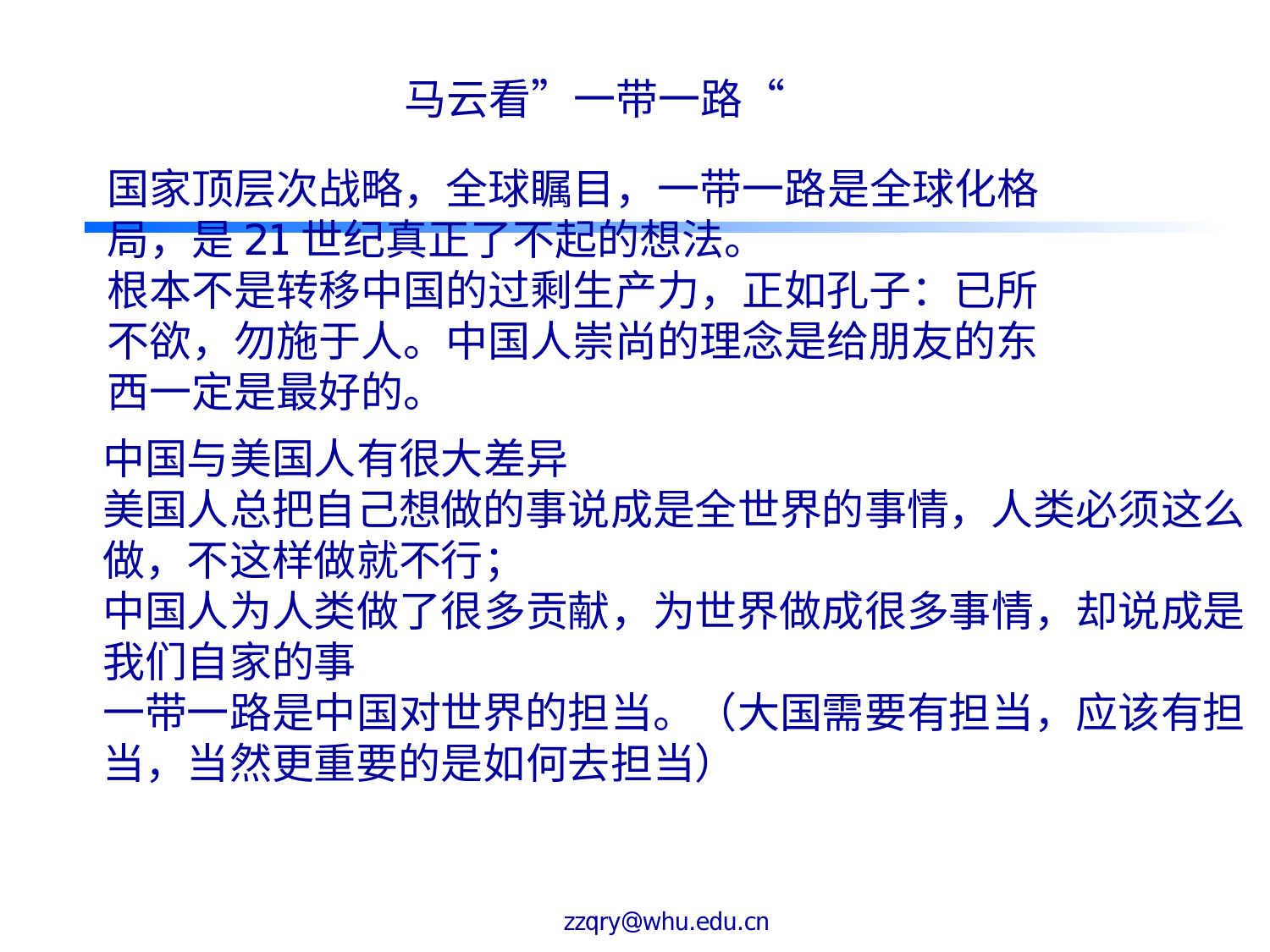

马云看”一带一路“
国家顶层次战略，全球瞩目，一带一路是全球化格局，是21世纪真正了不起的想法。
根本不是转移中国的过剩生产力，正如孔子：已所不欲，勿施于人。中国人崇尚的理念是给朋友的东西一定是最好的。
中国与美国人有很大差异
美国人总把自己想做的事说成是全世界的事情，人类必须这么做，不这样做就不行；
中国人为人类做了很多贡献，为世界做成很多事情，却说成是我们自家的事
一带一路是中国对世界的担当。（大国需要有担当，应该有担当，当然更重要的是如何去担当）

zzqry@whu.edu.cn